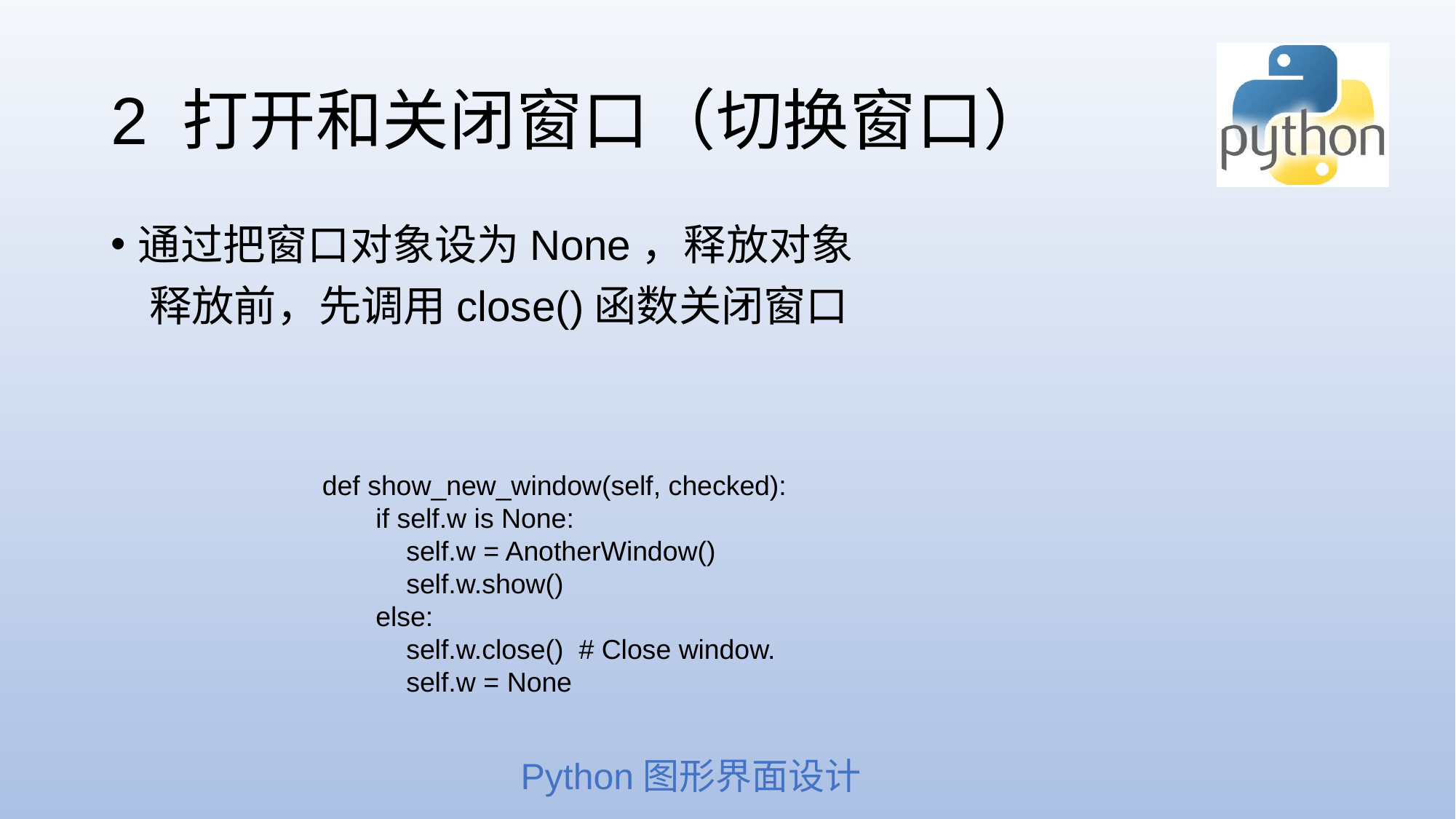

# 2 打开和关闭窗口（切换窗口）
通过把窗口对象设为None，释放对象
   释放前，先调用close()函数关闭窗口
 def show_new_window(self, checked):
        if self.w is None:
            self.w = AnotherWindow()
            self.w.show()
        else:
            self.w.close()  # Close window.
            self.w = None